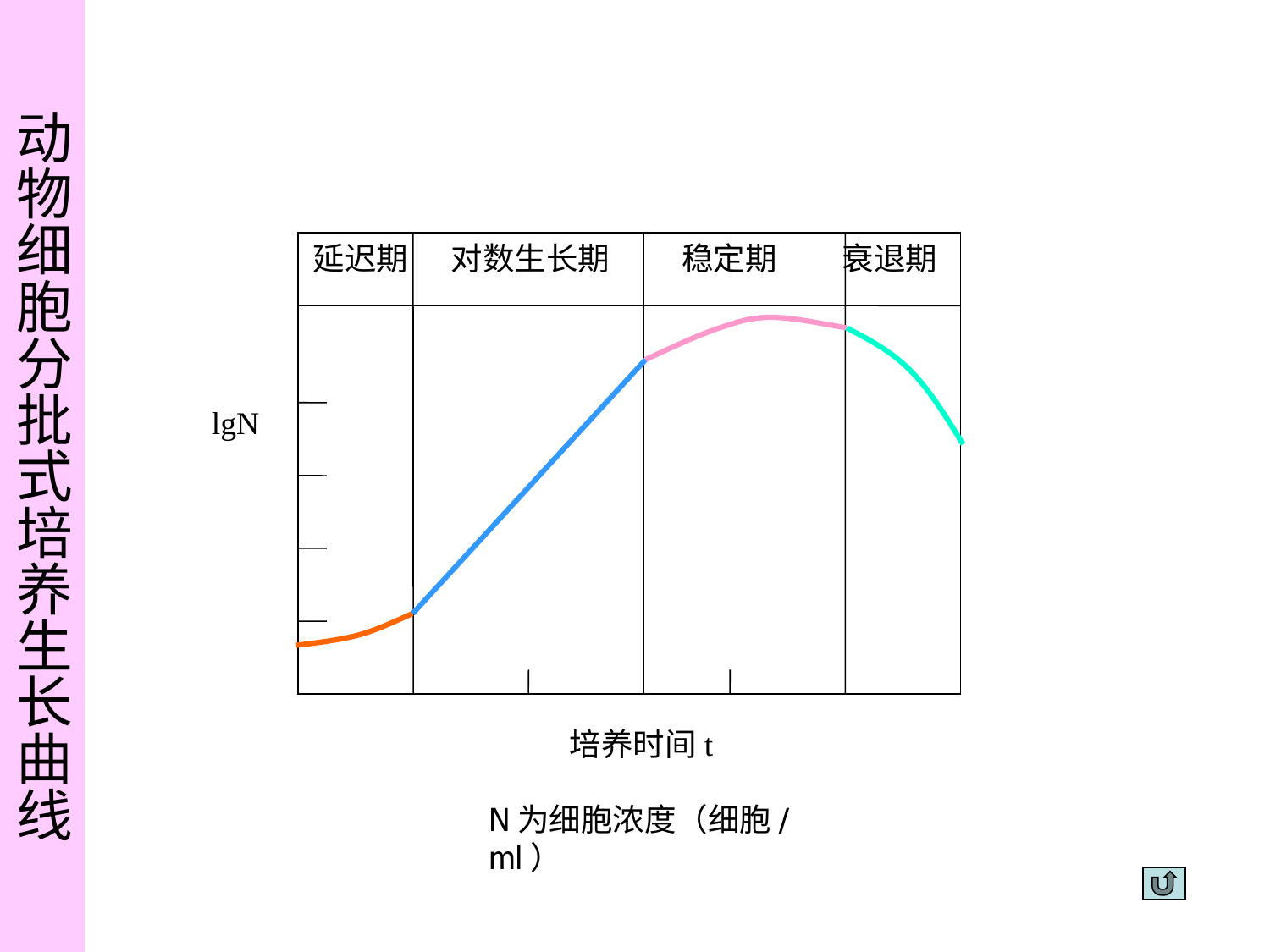

# 动物细胞分批式培养生长曲线
 延迟期      对数生长期          稳定期         衰退期

lgN

培养时间t
N为细胞浓度（细胞/ml）